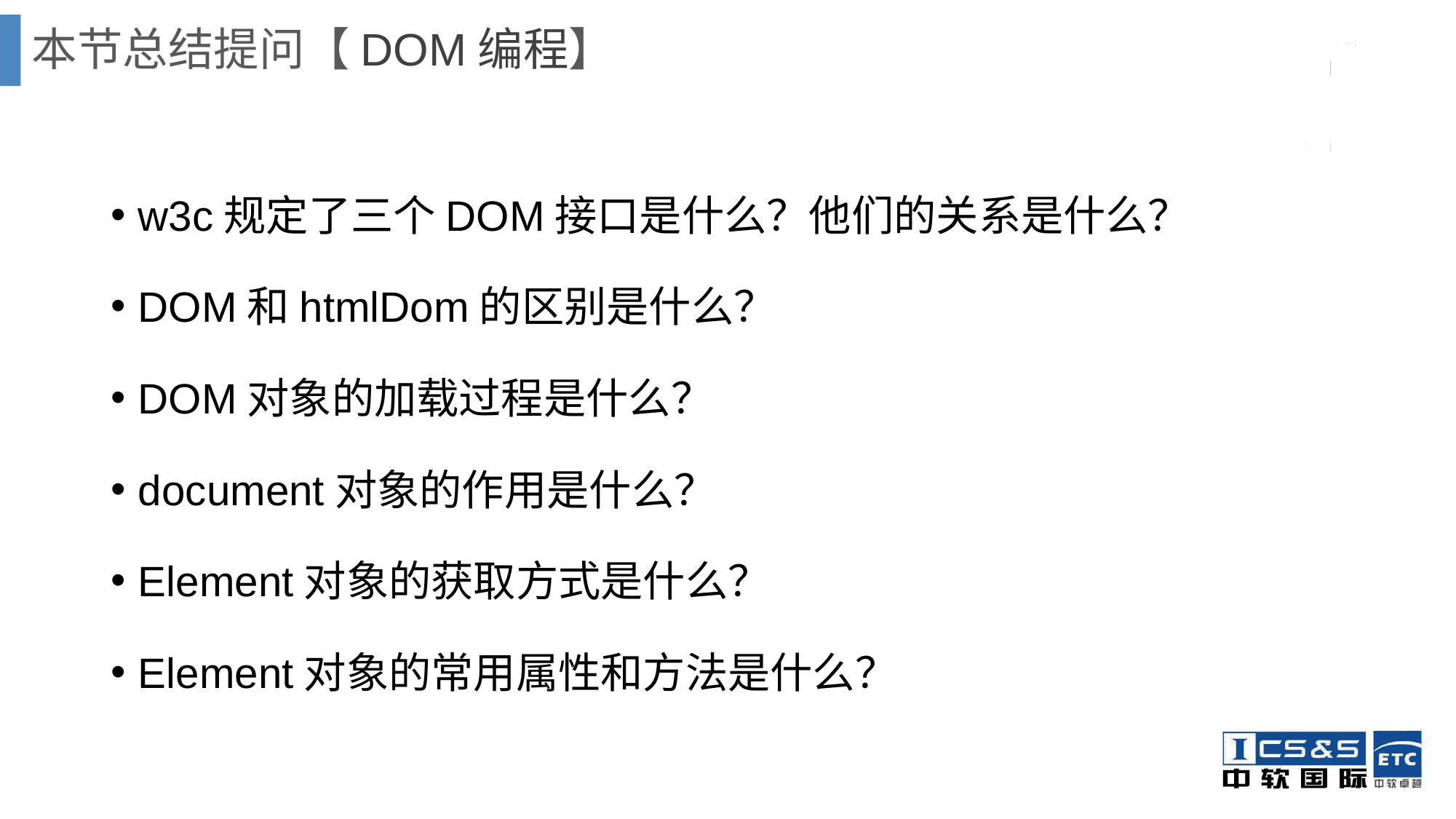

# 本节总结提问【DOM编程】
w3c规定了三个DOM接口是什么？他们的关系是什么？
DOM和htmlDom的区别是什么？
DOM对象的加载过程是什么？
document对象的作用是什么？
Element对象的获取方式是什么？
Element对象的常用属性和方法是什么？